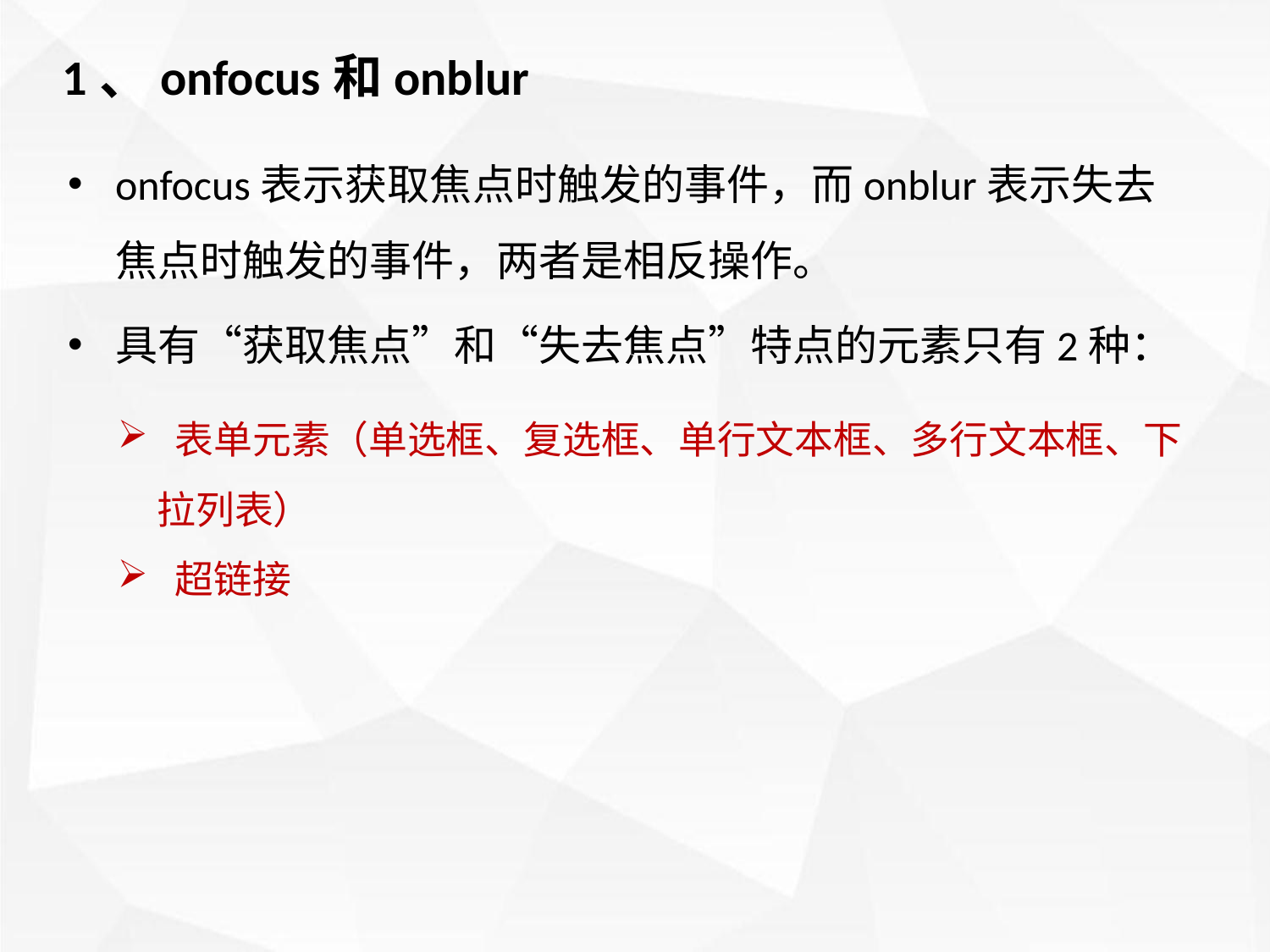

1、onfocus和onblur
onfocus表示获取焦点时触发的事件，而onblur表示失去焦点时触发的事件，两者是相反操作。
具有“获取焦点”和“失去焦点”特点的元素只有2种：
 表单元素（单选框、复选框、单行文本框、多行文本框、下拉列表）
 超链接